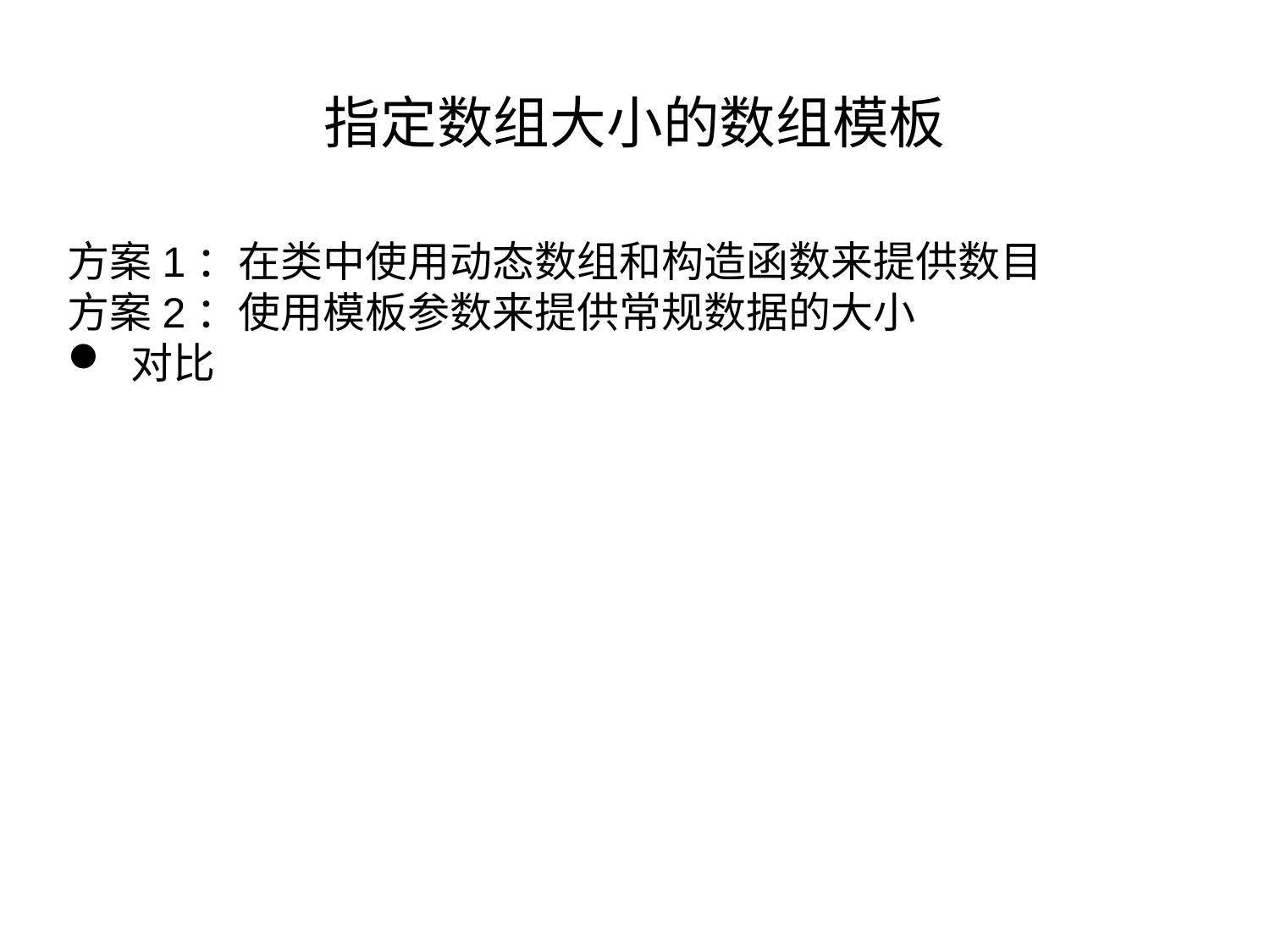

指定数组大小的数组模板
方案1：在类中使用动态数组和构造函数来提供数目
方案2：使用模板参数来提供常规数据的大小
对比